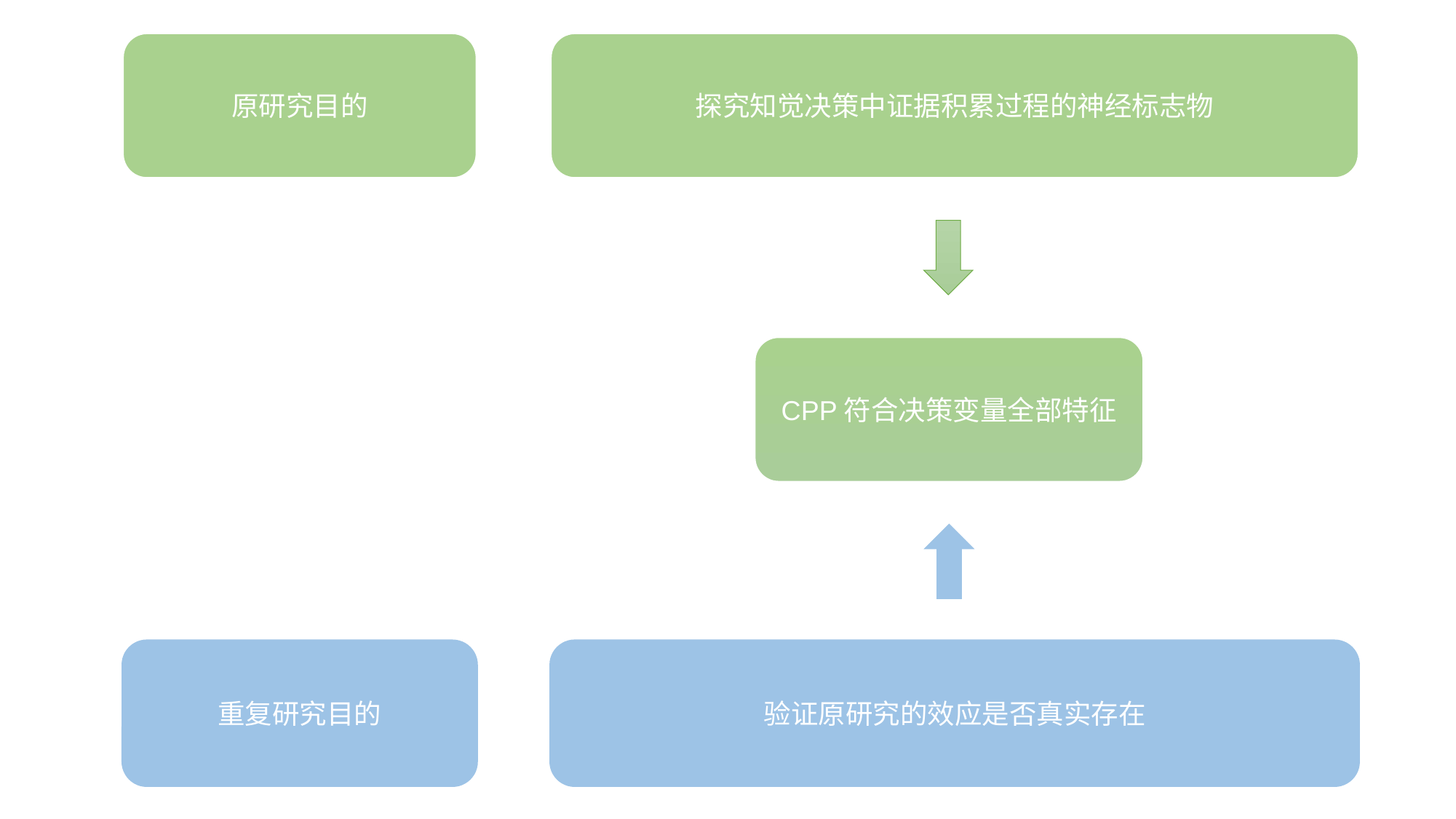

原研究目的
探究知觉决策中证据积累过程的神经标志物

CPP符合决策变量全部特征

重复研究目的
验证原研究的效应是否真实存在